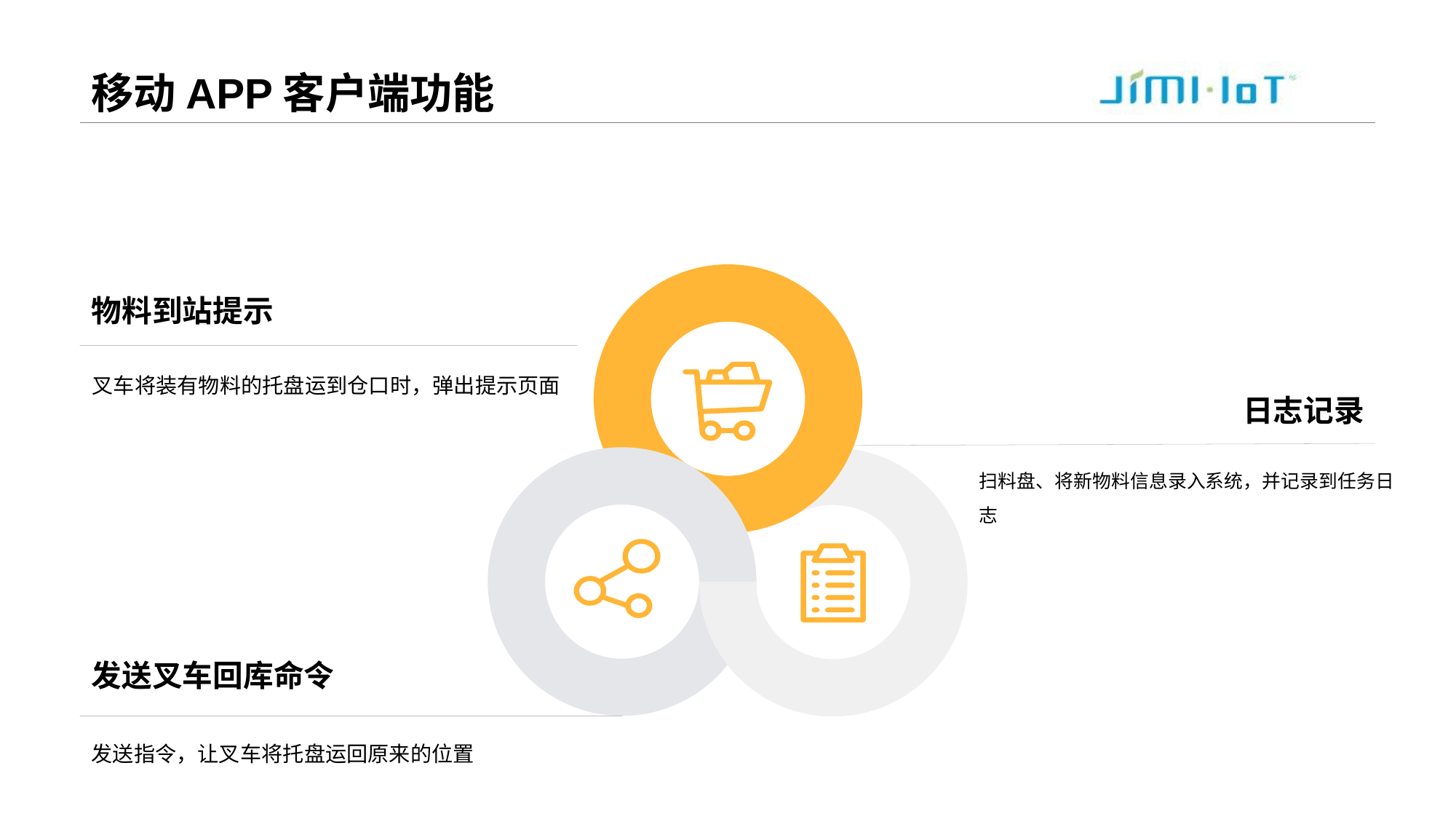

# 移动APP客户端功能

物料到站提示
叉车将装有物料的托盘运到仓口时，弹出提示页面

日志记录

扫料盘、将新物料信息录入系统，并记录到任务日志

发送叉车回库命令
发送指令，让叉车将托盘运回原来的位置